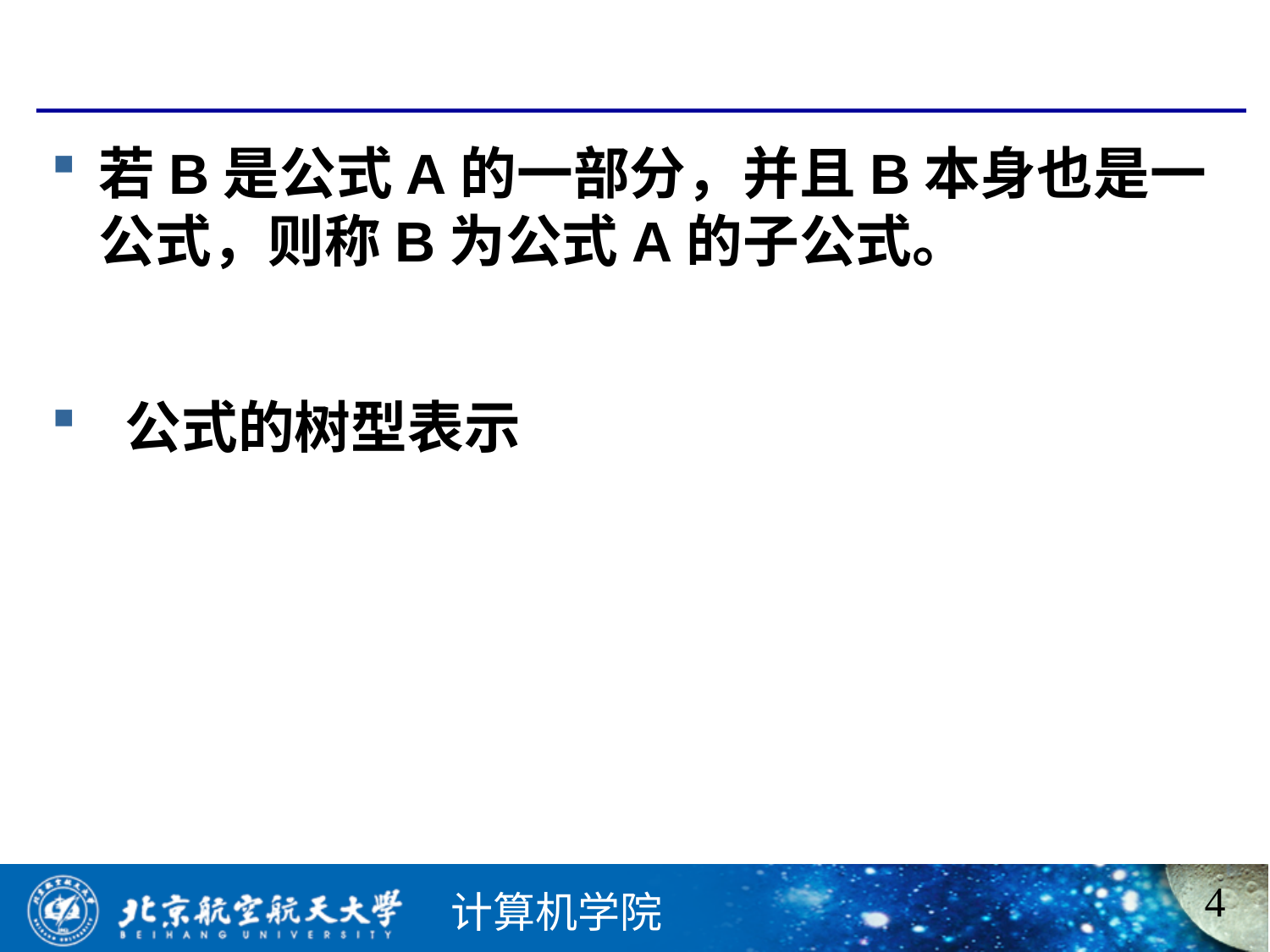

#
若B是公式A的一部分，并且B本身也是一公式，则称B为公式A的子公式。

 公式的树型表示